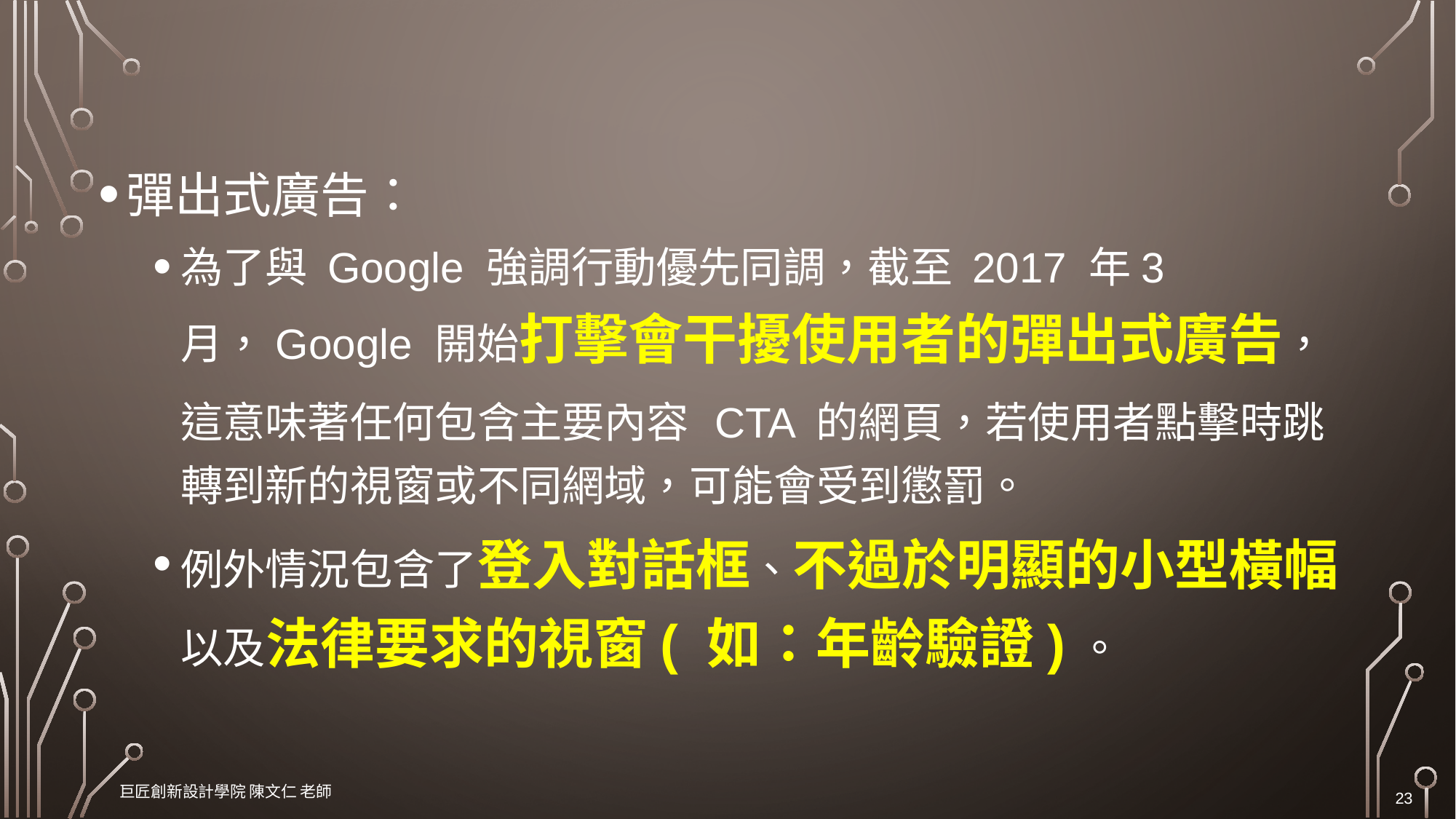

#
彈出式廣告：
為了與 Google 強調行動優先同調，截至 2017 年3 月，Google 開始打擊會干擾使用者的彈出式廣告，這意味著任何包含主要內容 CTA 的網頁，若使用者點擊時跳轉到新的視窗或不同網域，可能會受到懲罰。
例外情況包含了登入對話框、不過於明顯的小型橫幅以及法律要求的視窗( 如：年齡驗證)。
巨匠創新設計學院 陳文仁 老師
23